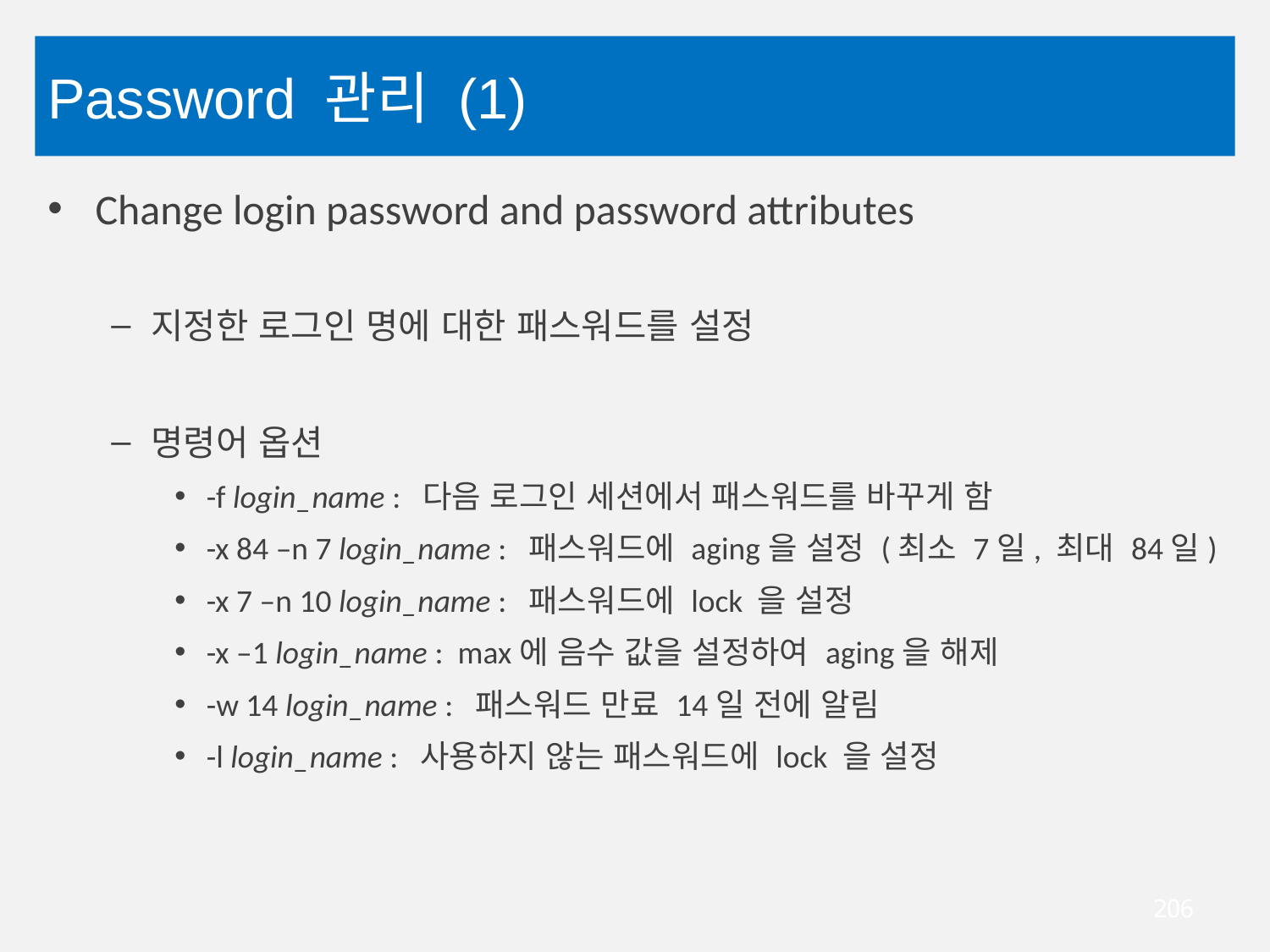

# Password 관리 (1)
Change login password and password attributes

지정한 로그인 명에 대한 패스워드를 설정

명령어 옵션
-f login_name :  다음 로그인 세션에서 패스워드를 바꾸게 함
-x 84 –n 7 login_name :  패스워드에 aging을 설정 (최소 7일, 최대 84일)
-x 7 –n 10 login_name :  패스워드에 lock 을 설정
-x –1 login_name :  max에 음수 값을 설정하여 aging을 해제
-w 14 login_name :  패스워드 만료 14일 전에 알림
-l login_name :  사용하지 않는 패스워드에 lock 을 설정
206